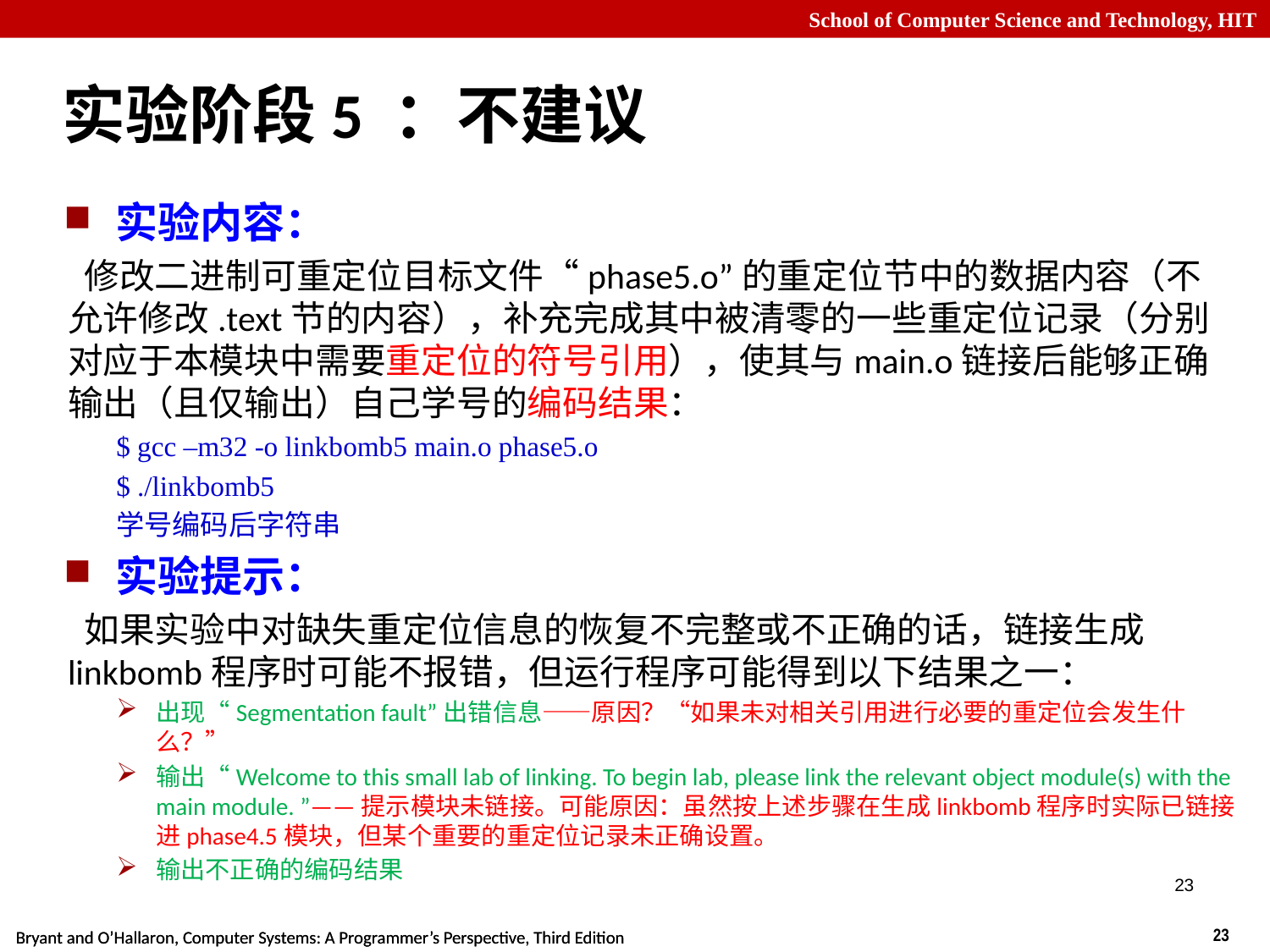

# 实验阶段5 ：不建议
实验内容：
 修改二进制可重定位目标文件“phase5.o”的重定位节中的数据内容（不允许修改.text节的内容），补充完成其中被清零的一些重定位记录（分别对应于本模块中需要重定位的符号引用），使其与main.o链接后能够正确输出（且仅输出）自己学号的编码结果：
$ gcc –m32 -o linkbomb5 main.o phase5.o
$ ./linkbomb5
学号编码后字符串
实验提示：
 如果实验中对缺失重定位信息的恢复不完整或不正确的话，链接生成linkbomb程序时可能不报错，但运行程序可能得到以下结果之一：
出现“Segmentation fault”出错信息——原因？“如果未对相关引用进行必要的重定位会发生什么？”
输出“Welcome to this small lab of linking. To begin lab, please link the relevant object module(s) with the main module. ”——提示模块未链接。可能原因：虽然按上述步骤在生成linkbomb程序时实际已链接进phase4.5模块，但某个重要的重定位记录未正确设置。
输出不正确的编码结果

23